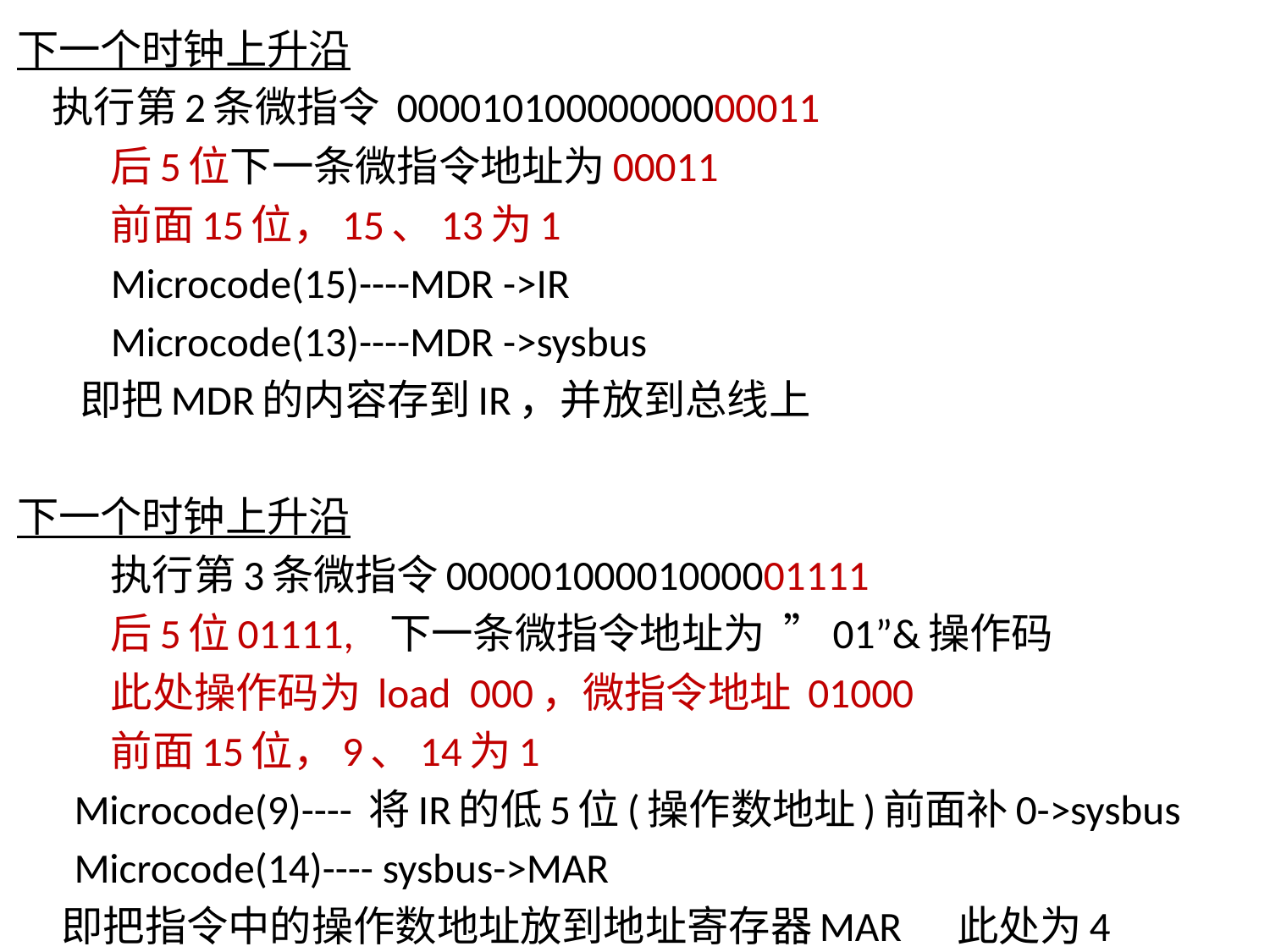

下一个时钟上升沿
   执行第2条微指令 00001010000000000011
	后5位下一条微指令地址为00011
	前面15位，15、13为1
	Microcode(15)----MDR ->IR
	Microcode(13)----MDR ->sysbus
      即把MDR的内容存到IR，并放到总线上

下一个时钟上升沿
	执行第3条微指令00000100001000001111
	后5位01111,   下一条微指令地址为  ”01”&操作码
		此处操作码为 load  000，微指令地址 01000
	前面15位，9、14为1
      Microcode(9)---- 将IR的低5位(操作数地址)前面补0->sysbus
      Microcode(14)---- sysbus->MAR
    即把指令中的操作数地址放到地址寄存器MAR     此处为4